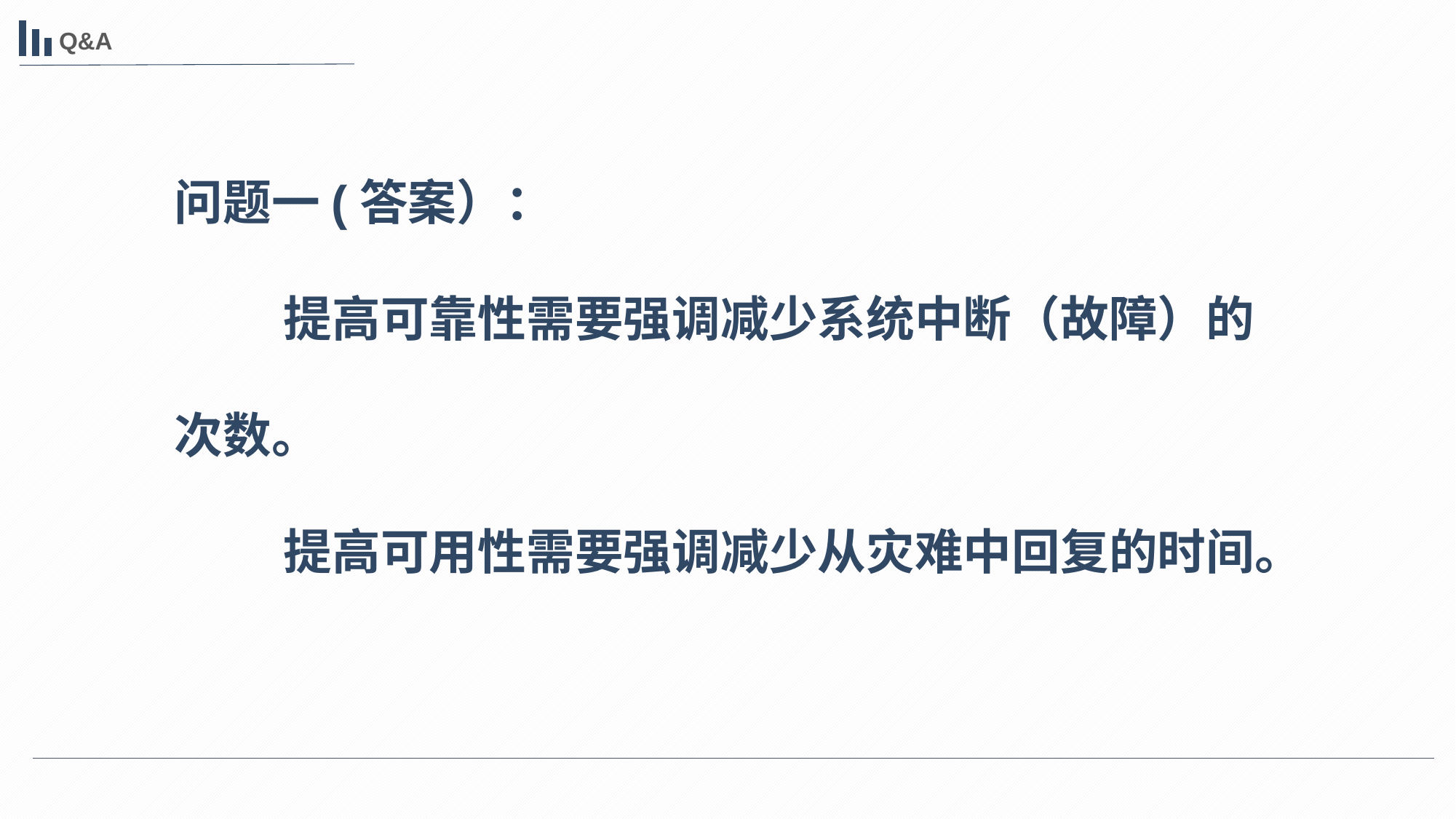

Q&A

问题一(答案）：
	提高可靠性需要强调减少系统中断（故障）的次数。
	提高可用性需要强调减少从灾难中回复的时间。